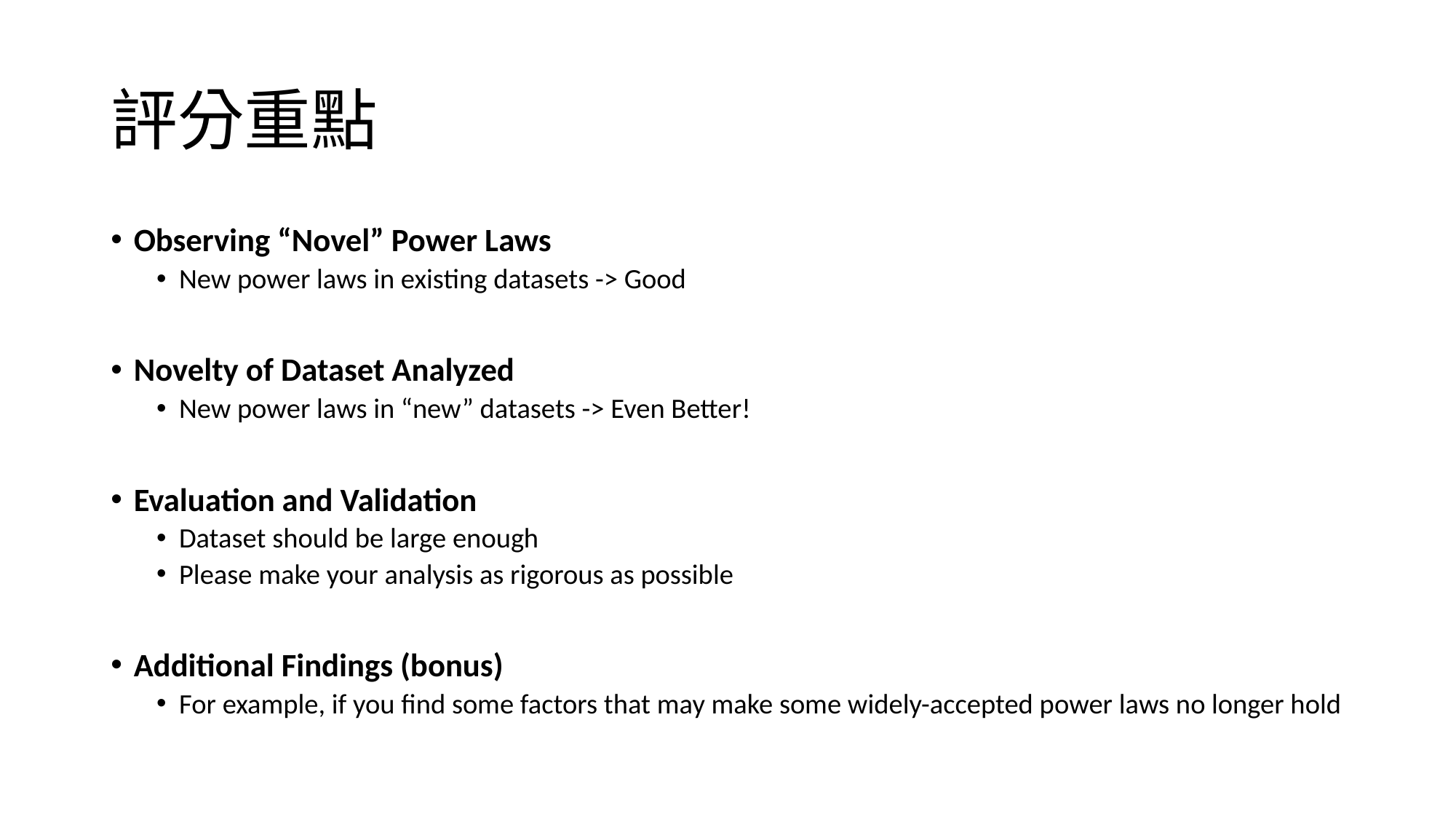

# 評分重點
Observing “Novel” Power Laws
New power laws in existing datasets -> Good

Novelty of Dataset Analyzed
New power laws in “new” datasets -> Even Better!

Evaluation and Validation
Dataset should be large enough
Please make your analysis as rigorous as possible

Additional Findings (bonus)
For example, if you find some factors that may make some widely-accepted power laws no longer hold